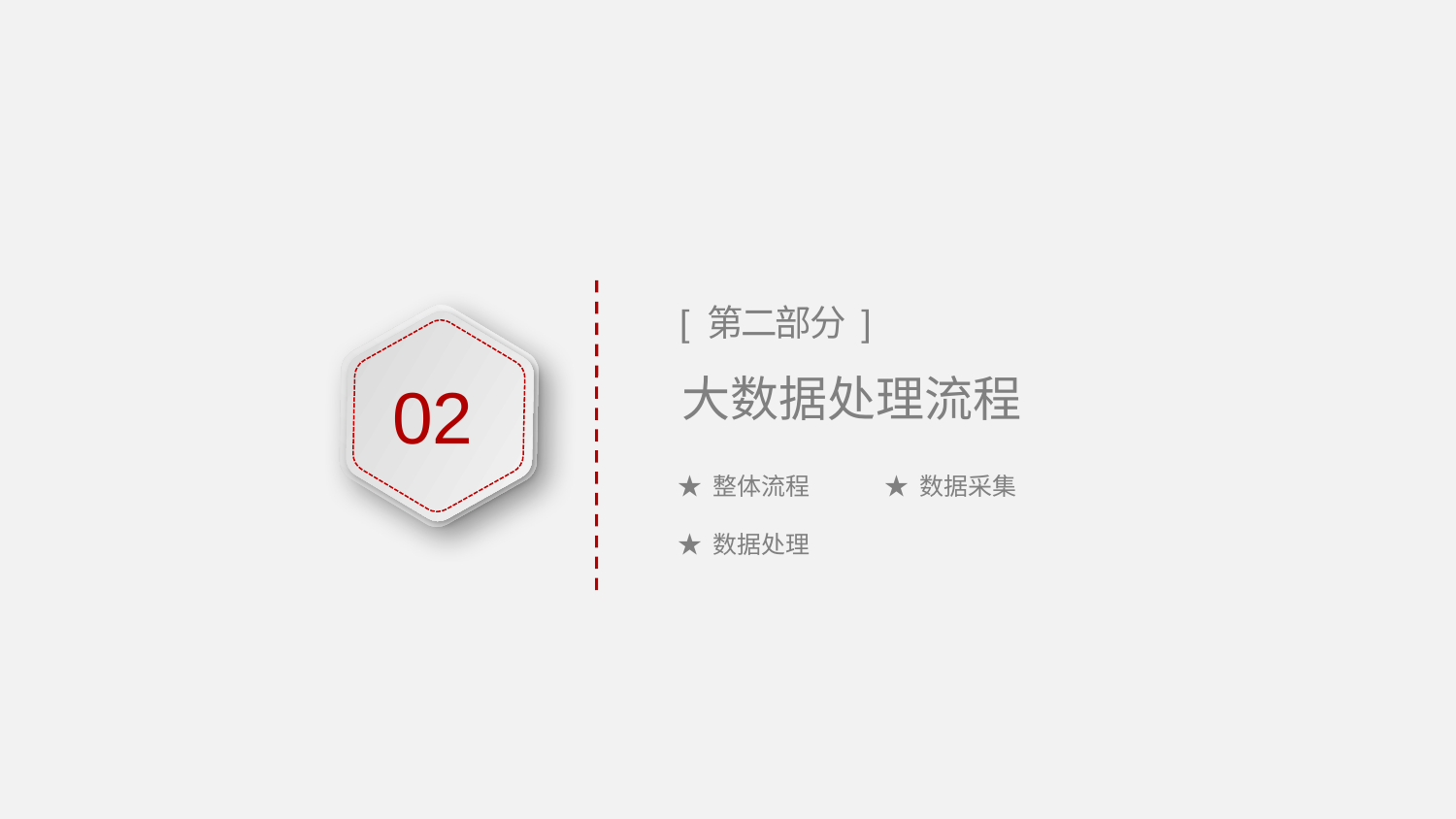

[ 第二部分 ]

大数据处理流程
02
★ 数据采集
★ 整体流程
★ 数据处理